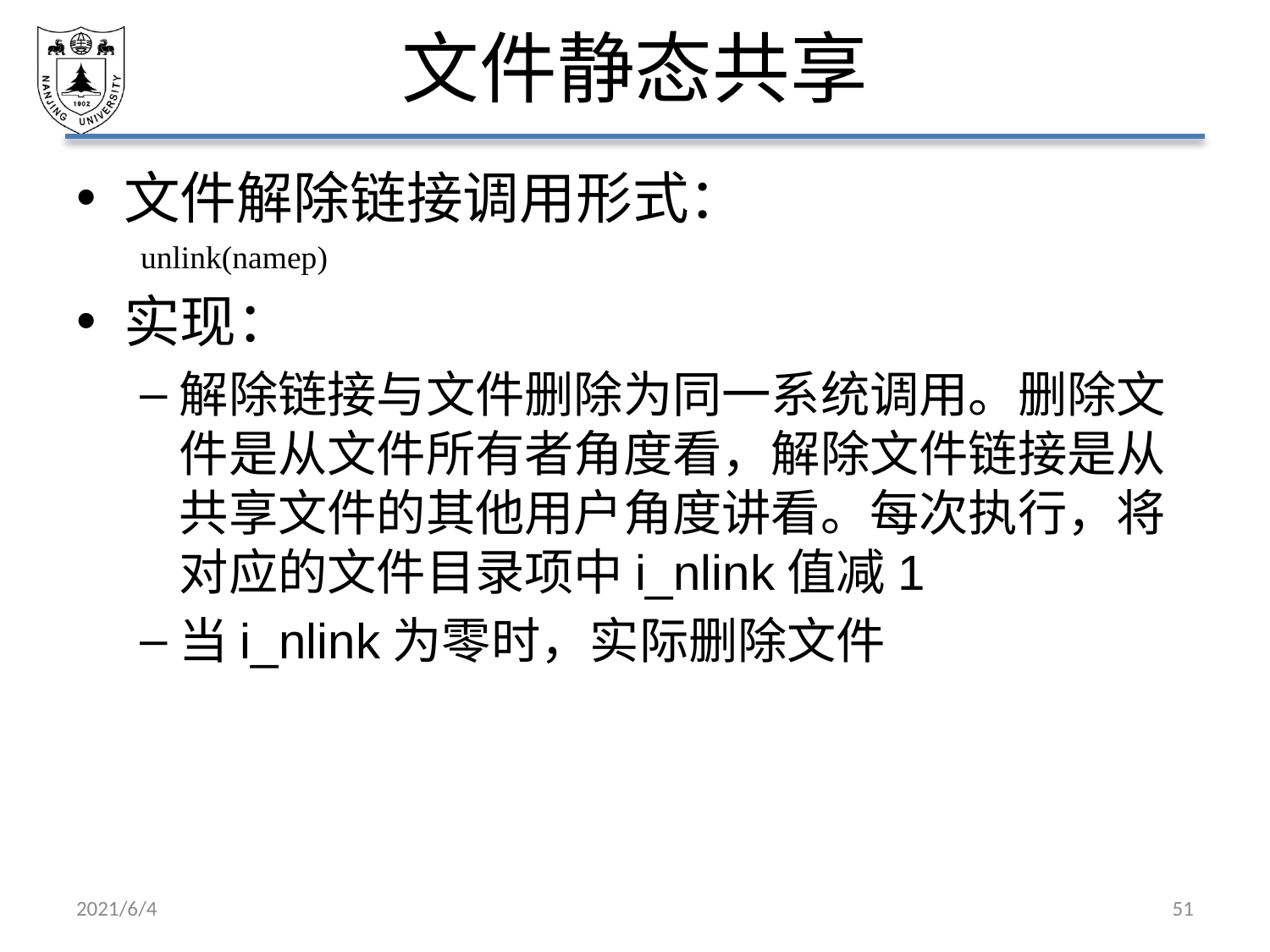

# 文件静态共享
文件解除链接调用形式：
        unlink(namep)
实现：
解除链接与文件删除为同一系统调用。删除文件是从文件所有者角度看，解除文件链接是从共享文件的其他用户角度讲看。每次执行，将对应的文件目录项中i_nlink值减1
当i_nlink为零时，实际删除文件

2021/6/4
51